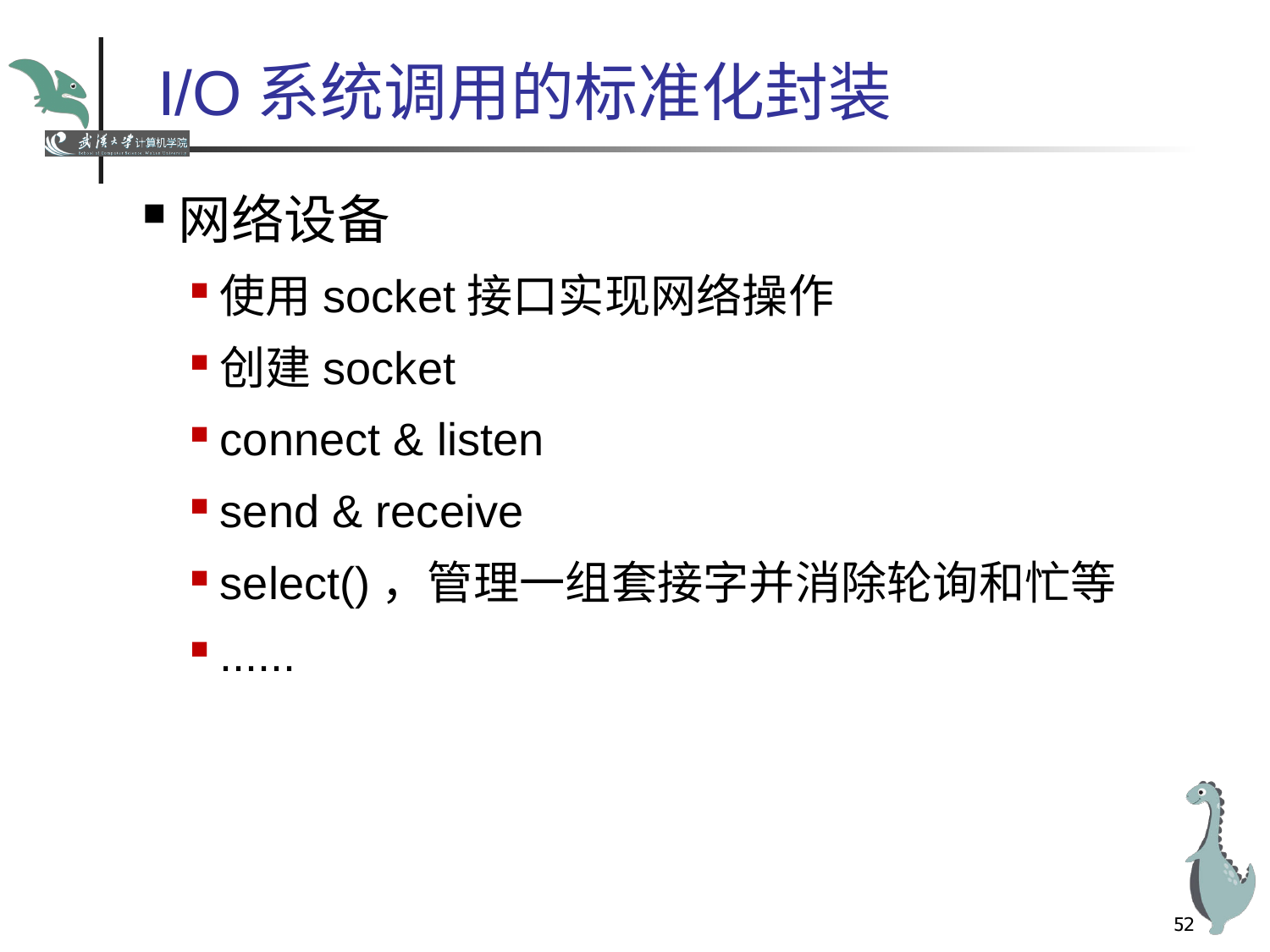

# I/O系统调用的标准化封装
网络设备
使用socket接口实现网络操作
创建socket
connect & listen
send & receive
select()，管理一组套接字并消除轮询和忙等
......
52